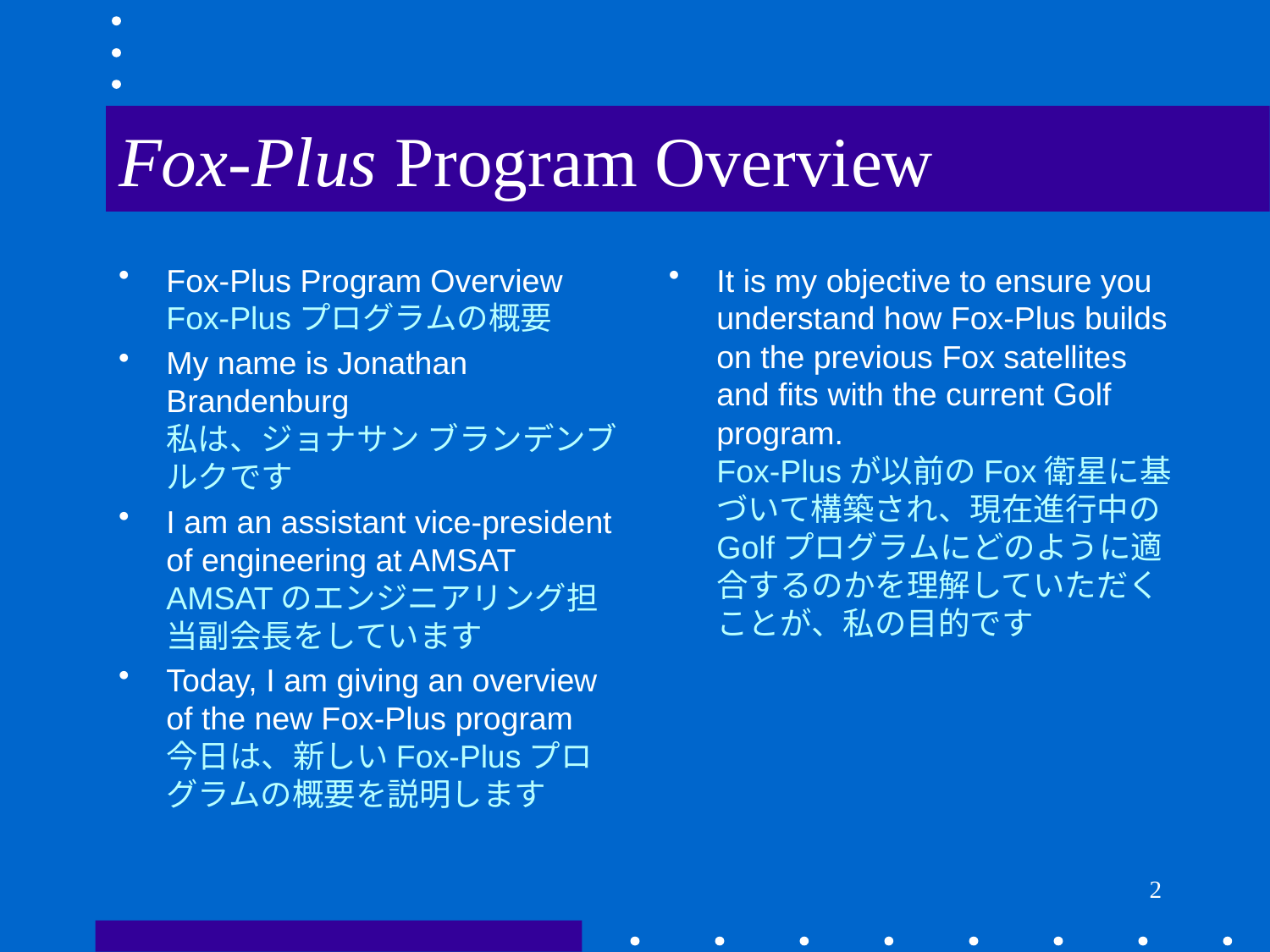

# Fox-Plus Program Overview
Fox-Plus Program Overview
Fox-Plusプログラムの概要
My name is Jonathan Brandenburg
私は、ジョナサン ブランデンブルクです
I am an assistant vice-president of engineering at AMSAT
AMSATのエンジニアリング担当副会長をしています
Today, I am giving an overview of the new Fox-Plus program
今日は、新しいFox-Plusプログラムの概要を説明します

It is my objective to ensure you understand how Fox-Plus builds on the previous Fox satellites and fits with the current Golf program.
Fox-Plusが以前のFox衛星に基づいて構築され、現在進行中の Golfプログラムにどのように適合するのかを理解していただくことが、私の目的です
2